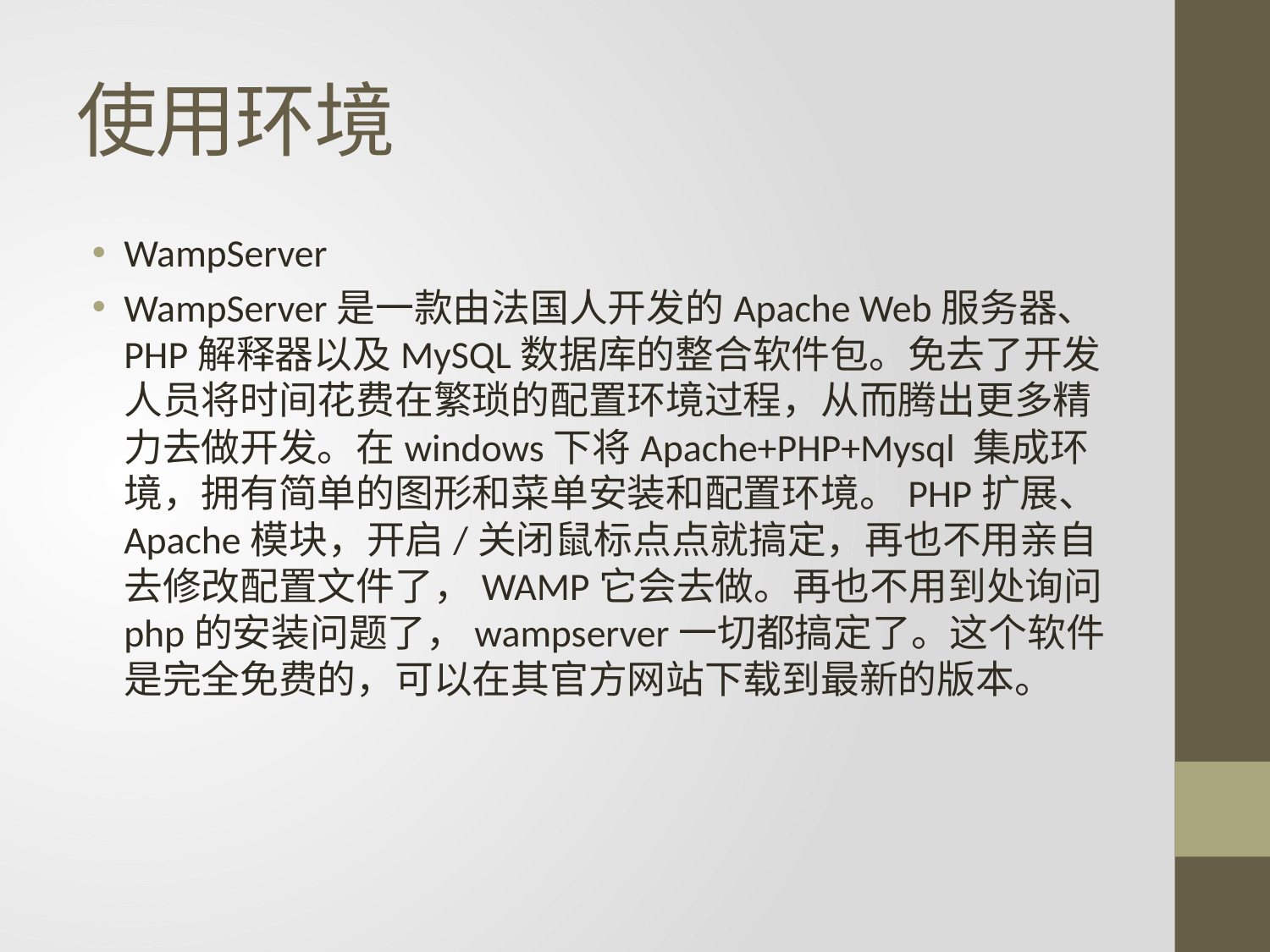

# 使用环境
WampServer
WampServer是一款由法国人开发的Apache Web服务器、PHP解释器以及MySQL数据库的整合软件包。免去了开发人员将时间花费在繁琐的配置环境过程，从而腾出更多精力去做开发。在windows下将Apache+PHP+Mysql 集成环境，拥有简单的图形和菜单安装和配置环境。PHP扩展、Apache模块，开启/关闭鼠标点点就搞定，再也不用亲自去修改配置文件了，WAMP它会去做。再也不用到处询问php的安装问题了，wampserver一切都搞定了。这个软件是完全免费的，可以在其官方网站下载到最新的版本。